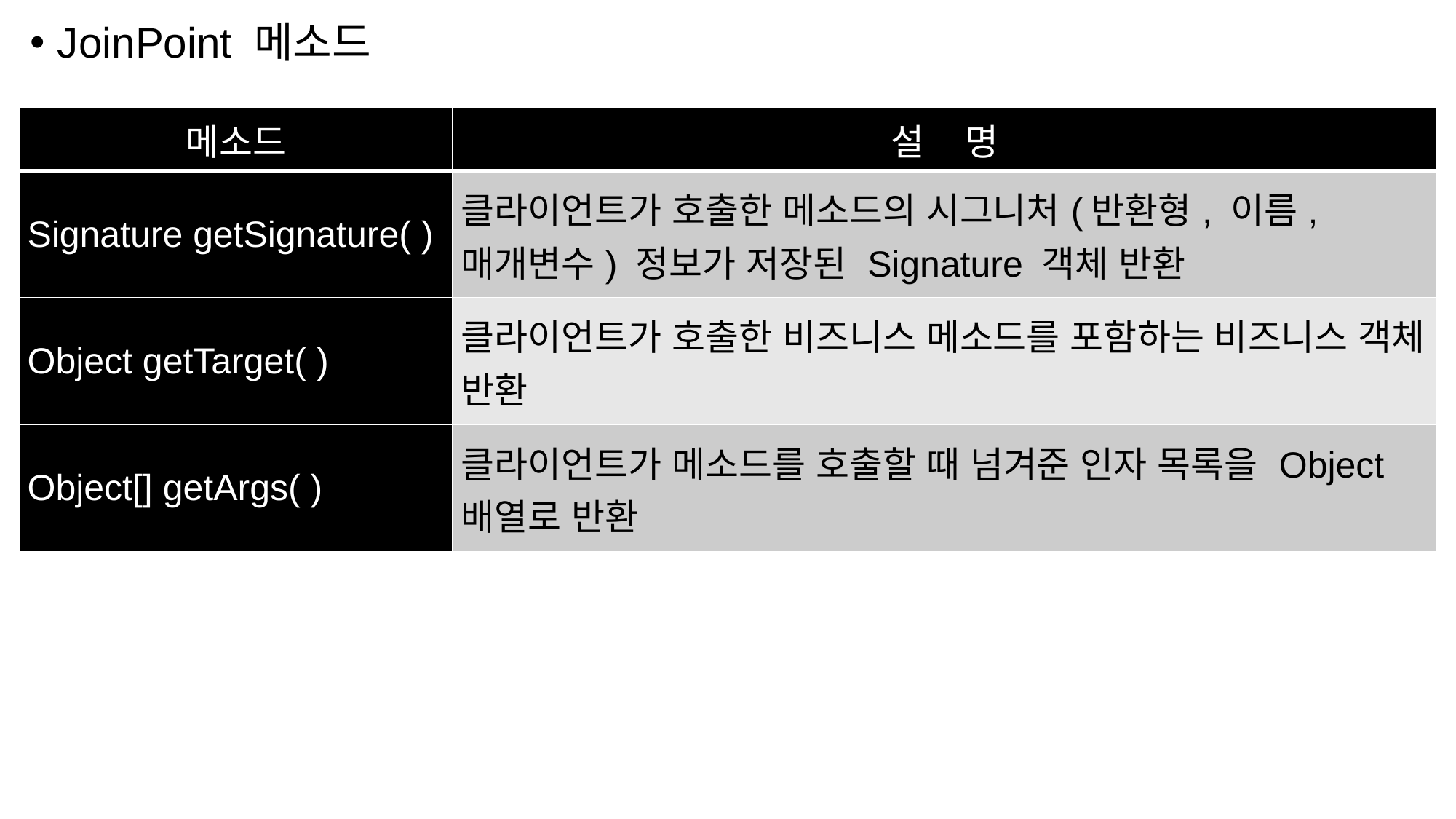

JoinPoint 메소드

| 메소드 | 설 명 |
| --- | --- |
| Signature getSignature( ) | 클라이언트가 호출한 메소드의 시그니처(반환형, 이름, 매개변수) 정보가 저장된 Signature 객체 반환 |
| Object getTarget( ) | 클라이언트가 호출한 비즈니스 메소드를 포함하는 비즈니스 객체 반환 |
| Object[] getArgs( ) | 클라이언트가 메소드를 호출할 때 넘겨준 인자 목록을 Object 배열로 반환 |